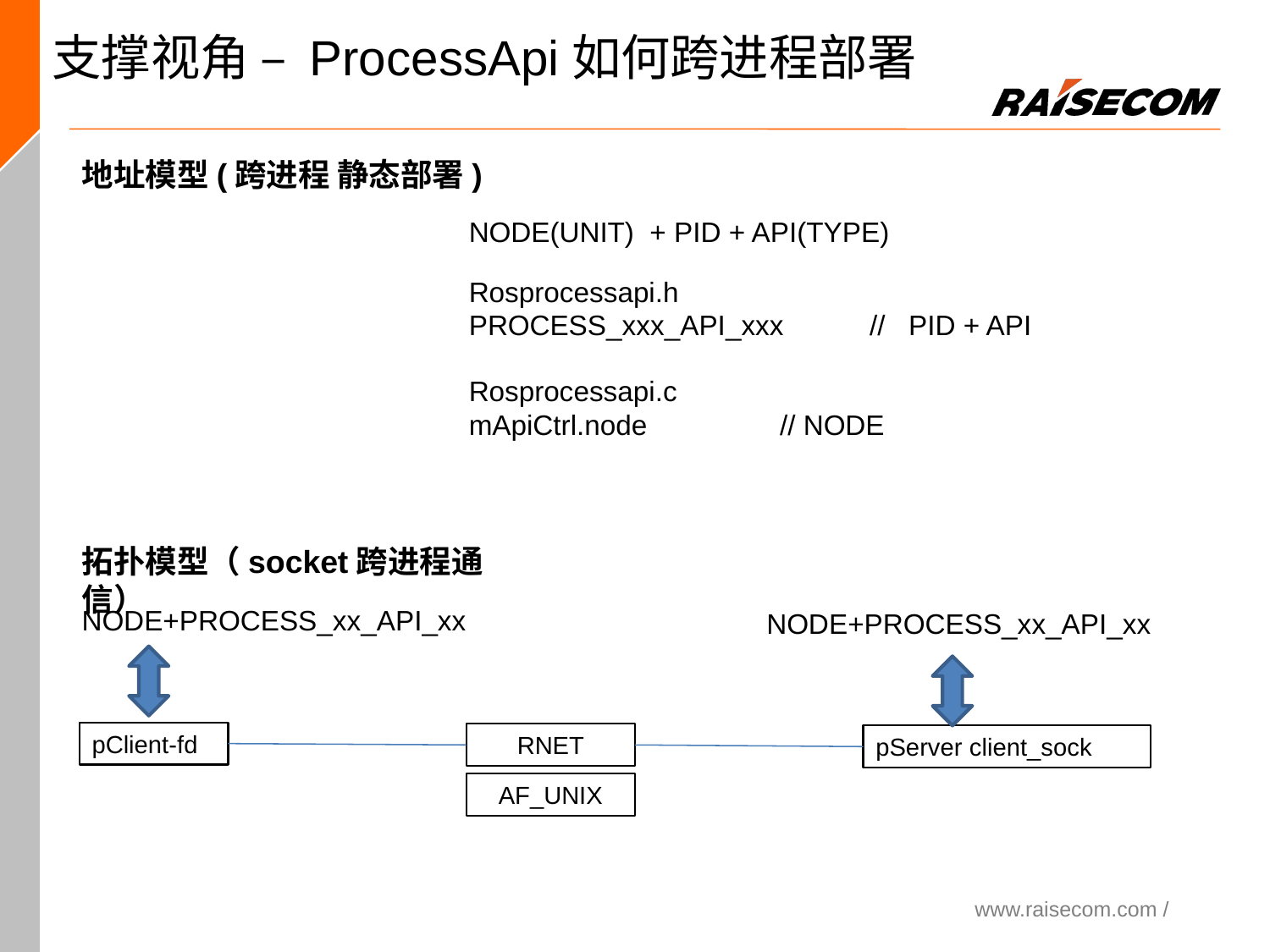

支撑视角 – ProcessApi如何跨进程部署
地址模型(跨进程 静态部署)
NODE(UNIT)  + PID + API(TYPE)
Rosprocessapi.h
PROCESS_xxx_API_xxx           //   PID + API
Rosprocessapi.c
mApiCtrl.node                 // NODE
拓扑模型（socket跨进程通信）
NODE+PROCESS_xx_API_xx
NODE+PROCESS_xx_API_xx

pClient-fd
RNET
pServer client_sock
AF_UNIX